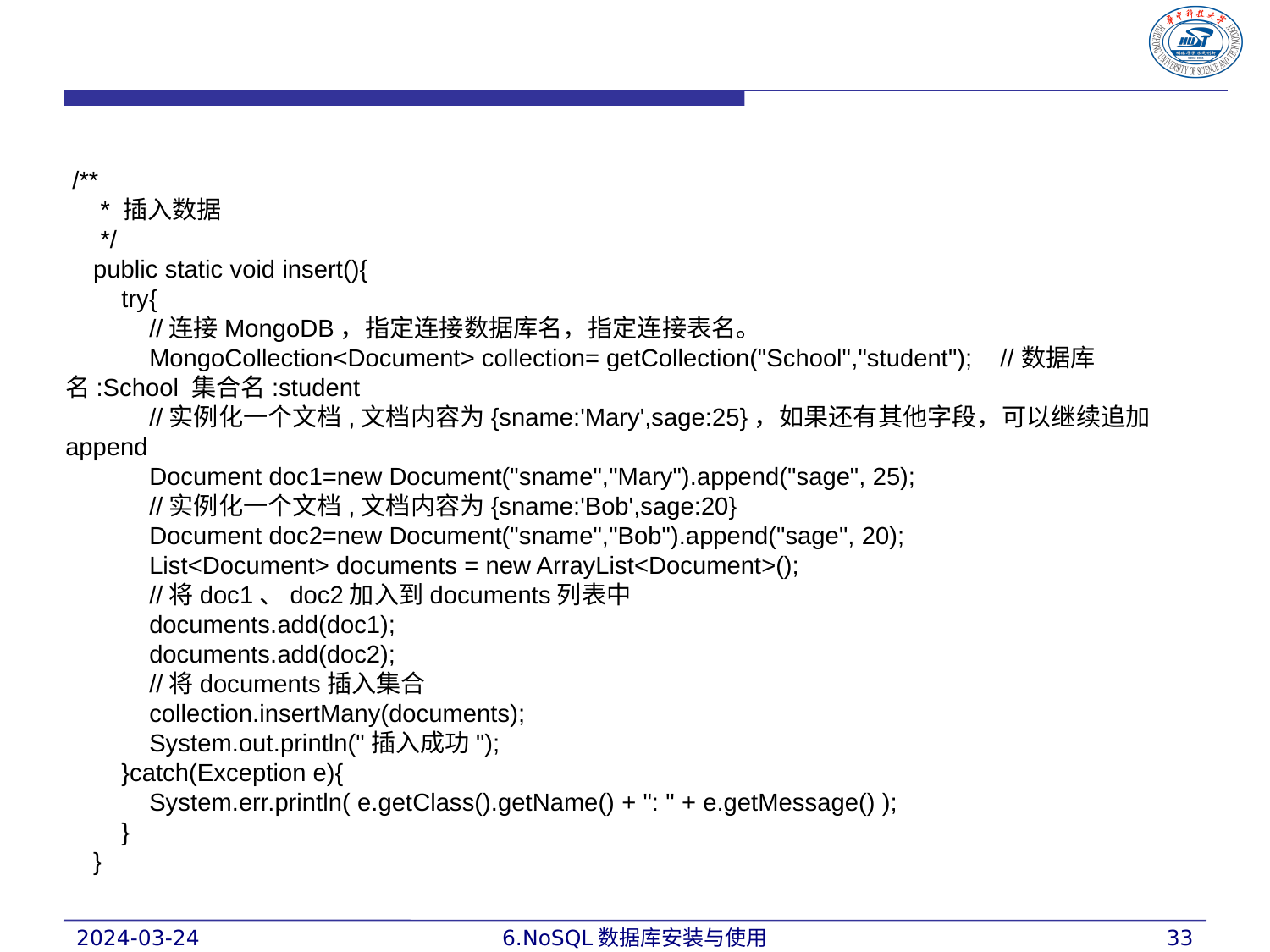

/**
     * 插入数据
     */
    public static void insert(){
        try{
            //连接MongoDB，指定连接数据库名，指定连接表名。
            MongoCollection<Document> collection= getCollection("School","student");    //数据库名:School 集合名:student
            //实例化一个文档,文档内容为{sname:'Mary',sage:25}，如果还有其他字段，可以继续追加append
            Document doc1=new Document("sname","Mary").append("sage", 25);
            //实例化一个文档,文档内容为{sname:'Bob',sage:20}
            Document doc2=new Document("sname","Bob").append("sage", 20);
            List<Document> documents = new ArrayList<Document>();
            //将doc1、doc2加入到documents列表中
            documents.add(doc1);
            documents.add(doc2);
            //将documents插入集合
            collection.insertMany(documents);
            System.out.println("插入成功");
        }catch(Exception e){
            System.err.println( e.getClass().getName() + ": " + e.getMessage() );
        }
    }
2024-03-24
6.NoSQL数据库安装与使用
33